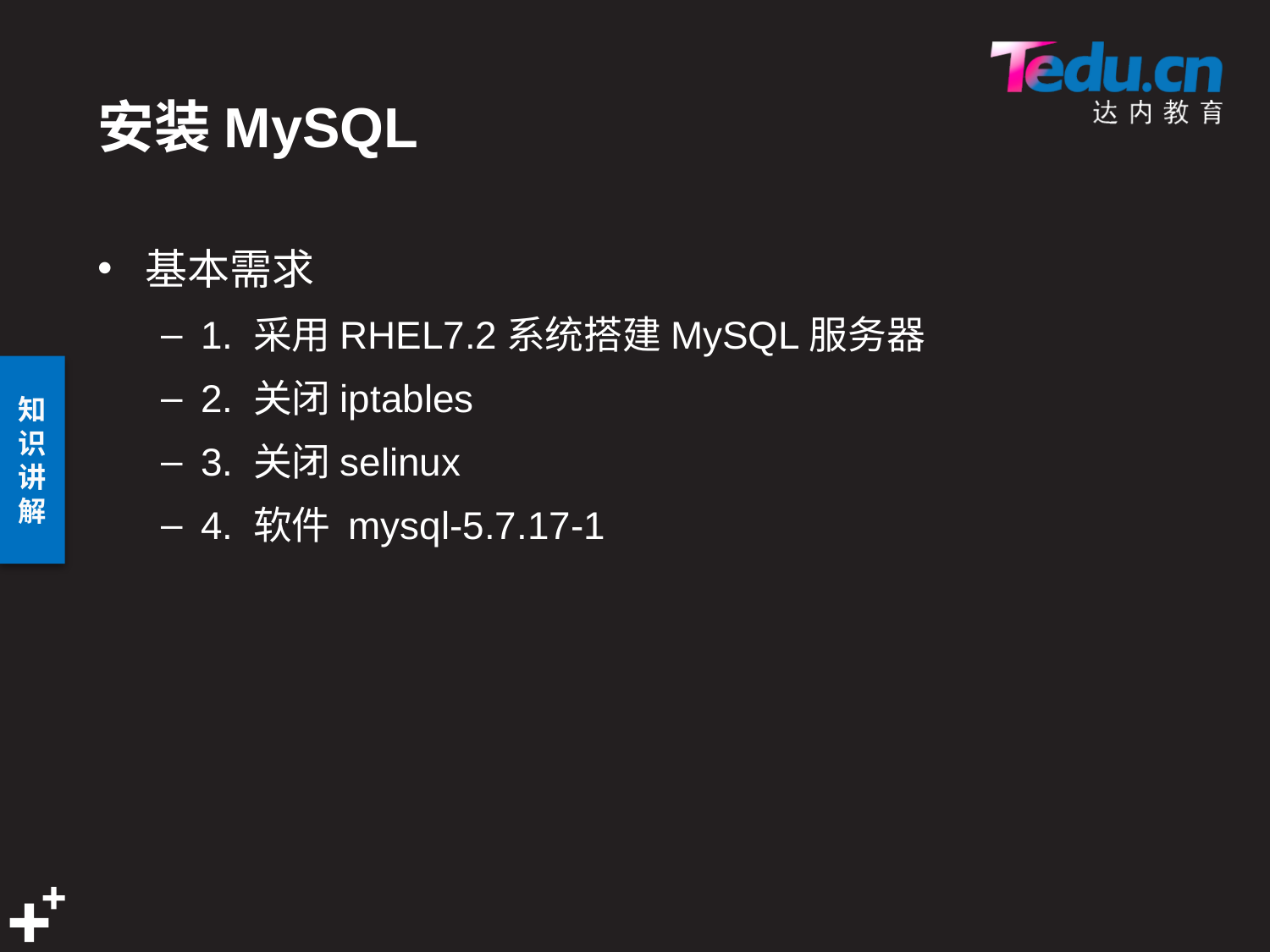

# 安装MySQL
基本需求
1. 采用RHEL7.2系统搭建MySQL服务器
2. 关闭iptables
3. 关闭selinux
4. 软件 mysql-5.7.17-1